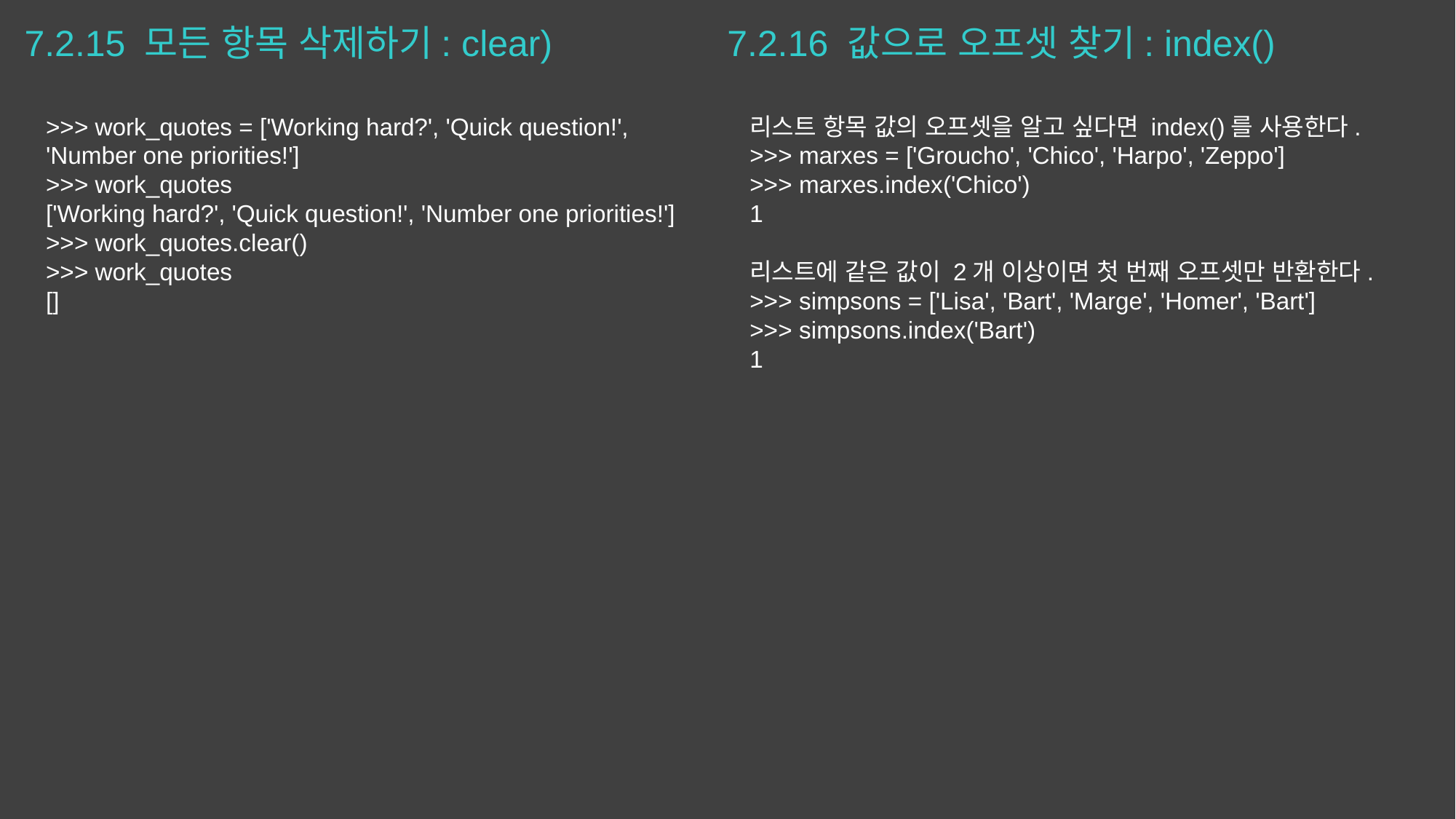

# 7.2.15 모든 항목 삭제하기: clear)
7.2.16 값으로 오프셋 찾기: index()
>>> work_quotes = ['Working hard?', 'Quick question!', 'Number one priorities!']
>>> work_quotes
['Working hard?', 'Quick question!', 'Number one priorities!']
>>> work_quotes.clear()
>>> work_quotes
[]
리스트 항목 값의 오프셋을 알고 싶다면 index()를 사용한다.
>>> marxes = ['Groucho', 'Chico', 'Harpo', 'Zeppo']
>>> marxes.index('Chico')
1

리스트에 같은 값이 2개 이상이면 첫 번째 오프셋만 반환한다.
>>> simpsons = ['Lisa', 'Bart', 'Marge', 'Homer', 'Bart']
>>> simpsons.index('Bart')
1